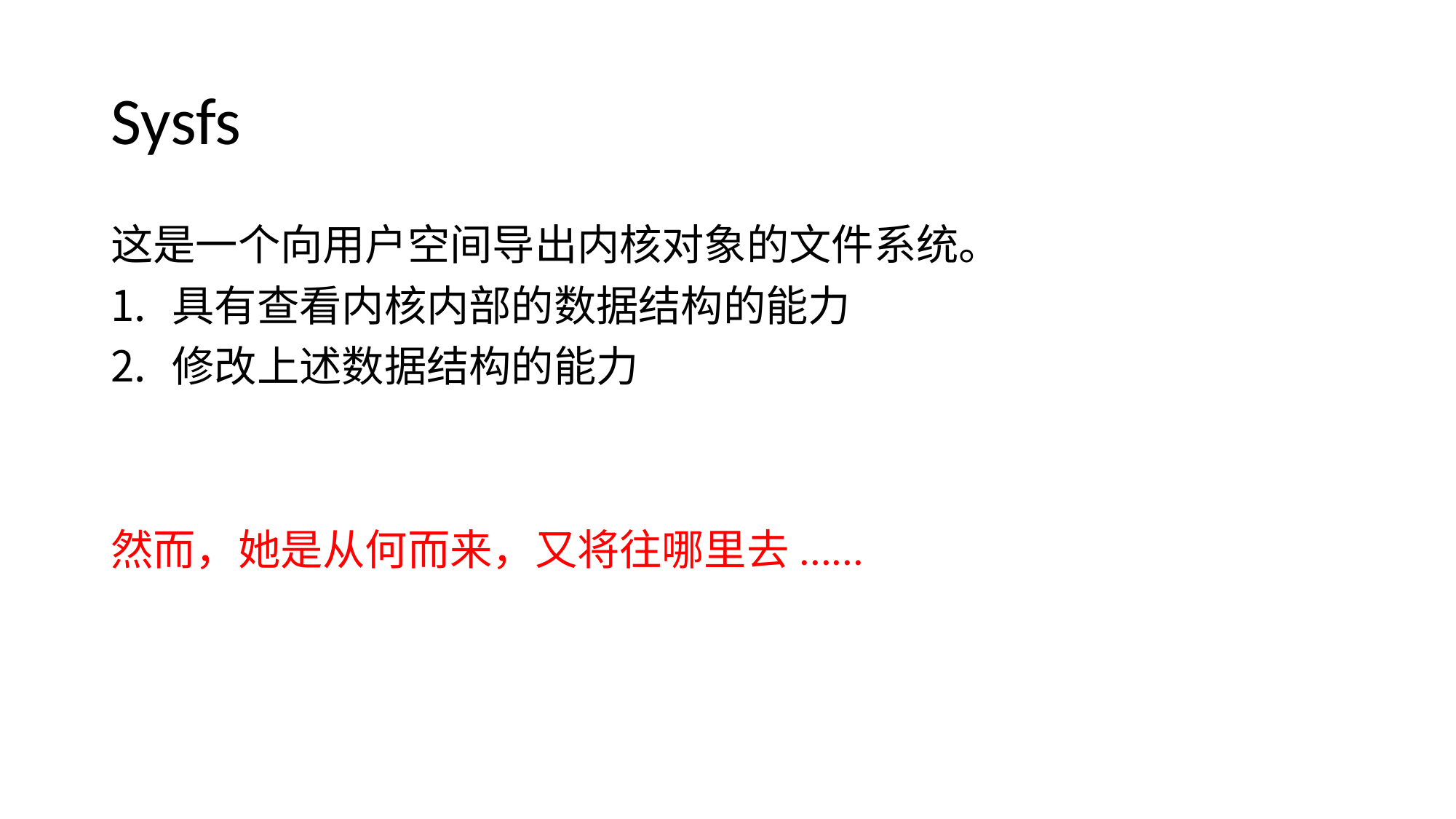

# Sysfs
这是一个向用户空间导出内核对象的文件系统。
具有查看内核内部的数据结构的能力
修改上述数据结构的能力

然而，她是从何而来，又将往哪里去......